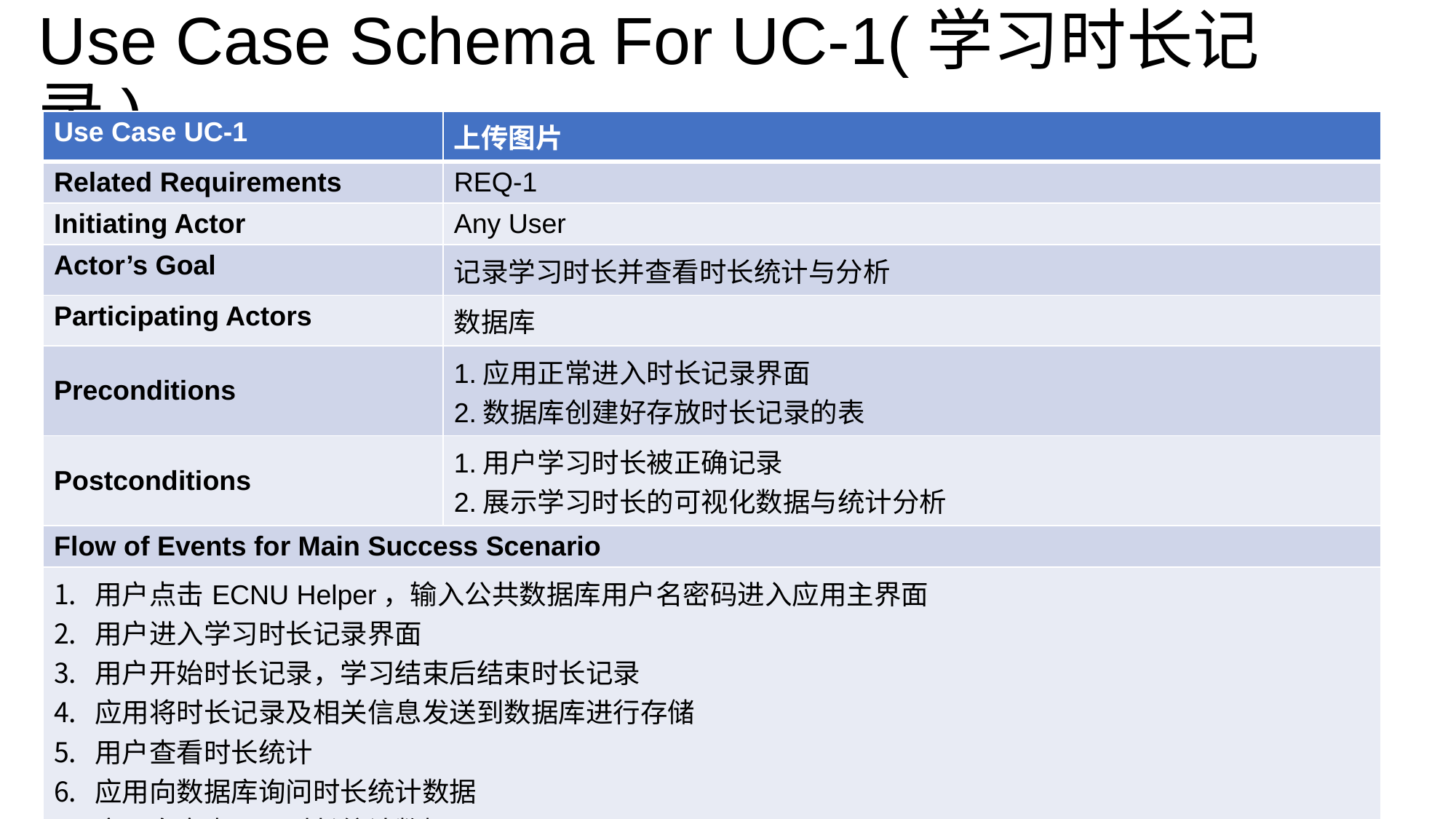

# Use Case Schema For UC-1(学习时长记录)
| Use Case UC-1 | 上传图片 |
| --- | --- |
| Related Requirements | REQ-1 |
| Initiating Actor | Any User |
| Actor’s Goal | 记录学习时长并查看时长统计与分析 |
| Participating Actors | 数据库 |
| Preconditions | 1.应用正常进入时长记录界面 2.数据库创建好存放时长记录的表 |
| Postconditions | 1.用户学习时长被正确记录 2.展示学习时长的可视化数据与统计分析 |
| Flow of Events for Main Success Scenario |  |
| 用户点击ECNU Helper，输入公共数据库用户名密码进入应用主界面 用户进入学习时长记录界面 用户开始时长记录，学习结束后结束时长记录 应用将时长记录及相关信息发送到数据库进行存储 用户查看时长统计 应用向数据库询问时长统计数据 应用向童虎展示时长统计数据 |  |